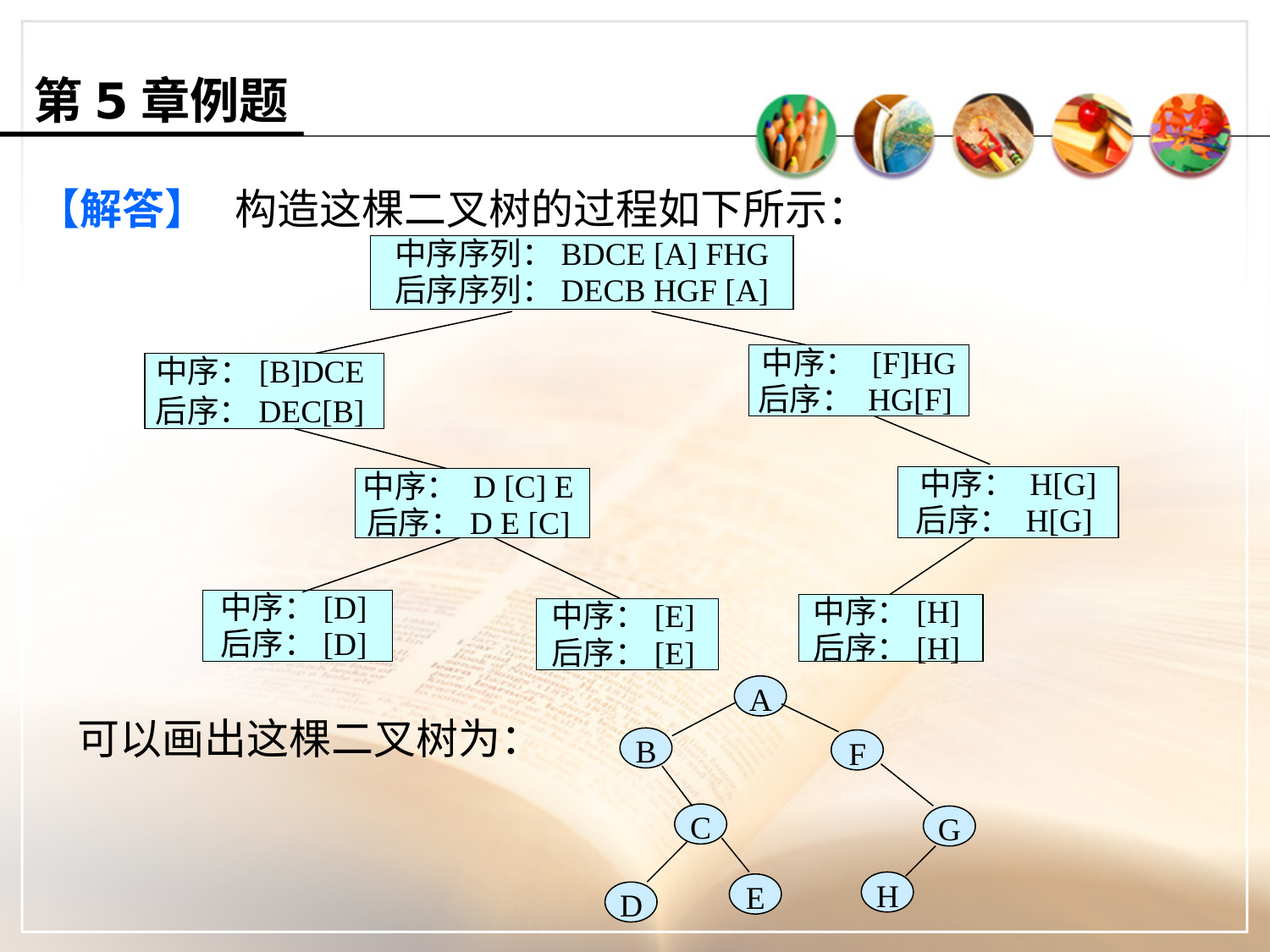

第5章例题
【解答】   构造这棵二叉树的过程如下所示：
中序序列：BDCE [A] FHG
后序序列：DECB HGF [A]

中序： [F]HG
后序： HG[F]
中序：[B]DCE
后序：DEC[B]

中序： H[G]
后序： H[G]
中序： D [C] E
后序：D E [C]

中序：[D]
后序：[D]
中序：[H]
后序：[H]
中序：[E]
后序：[E]

A

B
F

C
G

H
E

D
可以画出这棵二叉树为：